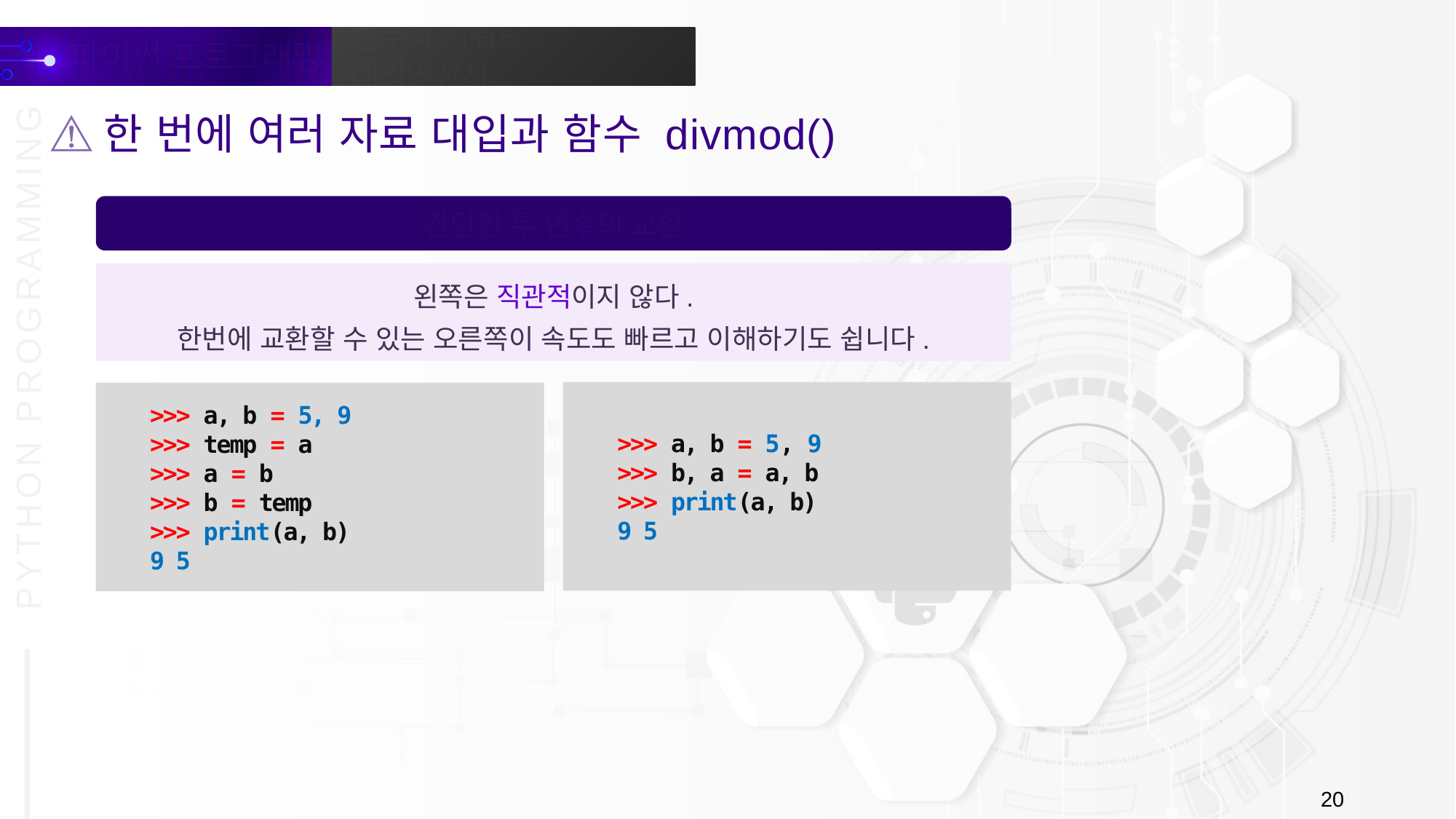

한 번에 여러 자료 대입과 함수 divmod()

간단한 두 변수의 교환
왼쪽은 직관적이지 않다.
한번에 교환할 수 있는 오른쪽이 속도도 빠르고 이해하기도 쉽니다.
>>> a, b = 5, 9
>>> b, a = a, b
>>> print(a, b)
9 5
>>> a, b = 5, 9
>>> temp = a
>>> a = b
>>> b = temp
>>> print(a, b)
9 5
20